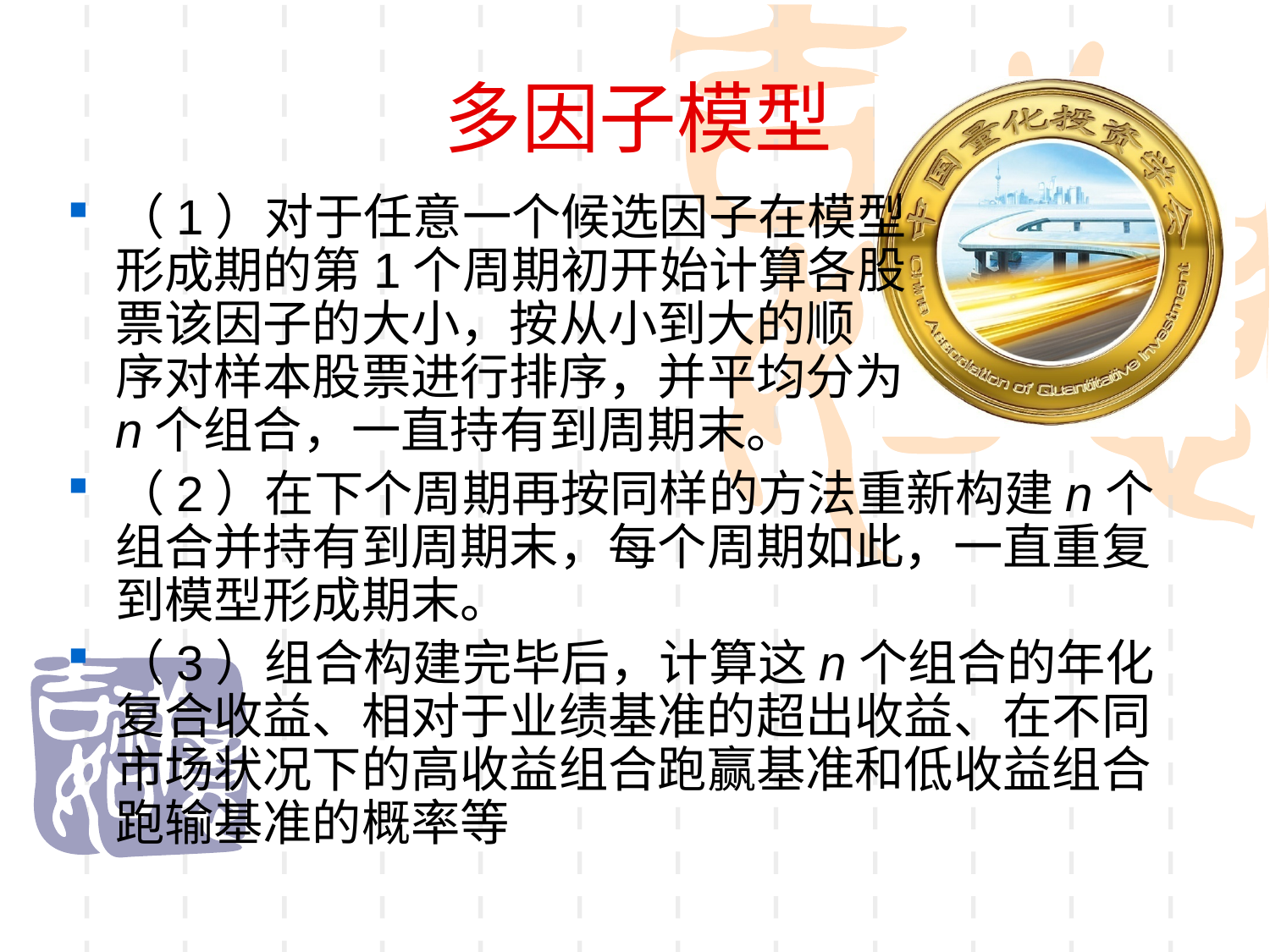

多因子模型
（1）对于任意一个候选因子在模型
形成期的第1个周期初开始计算各股
票该因子的大小，按从小到大的顺
序对样本股票进行排序，并平均分为
n个组合，一直持有到周期末。
（2）在下个周期再按同样的方法重新构建n个组合并持有到周期末，每个周期如此，一直重复到模型形成期末。
（3）组合构建完毕后，计算这n个组合的年化复合收益、相对于业绩基准的超出收益、在不同市场状况下的高收益组合跑赢基准和低收益组合跑输基准的概率等